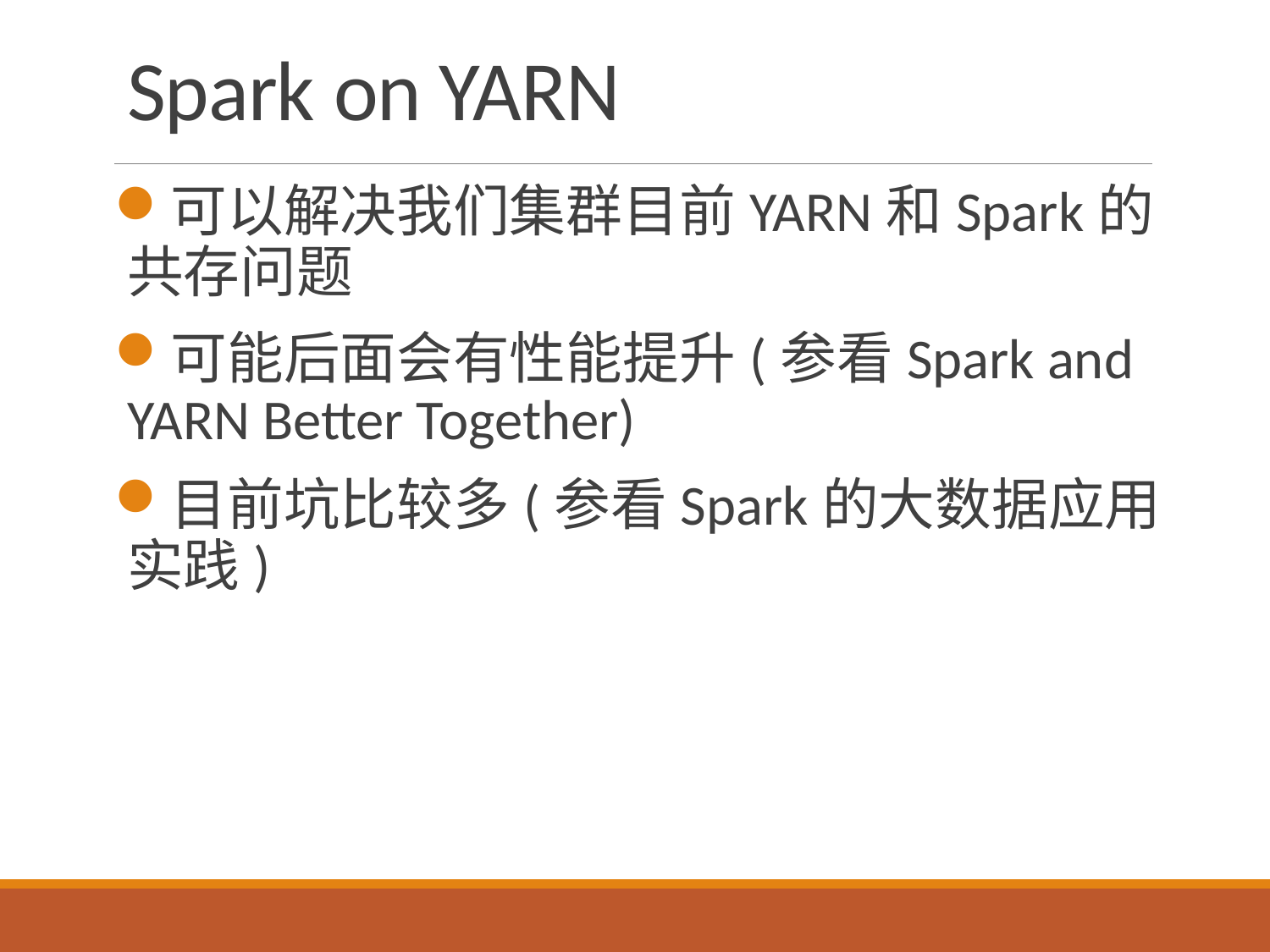

# Spark on YARN
可以解决我们集群目前YARN和Spark的共存问题
可能后面会有性能提升(参看Spark and YARN Better Together)
目前坑比较多(参看Spark的大数据应用实践)